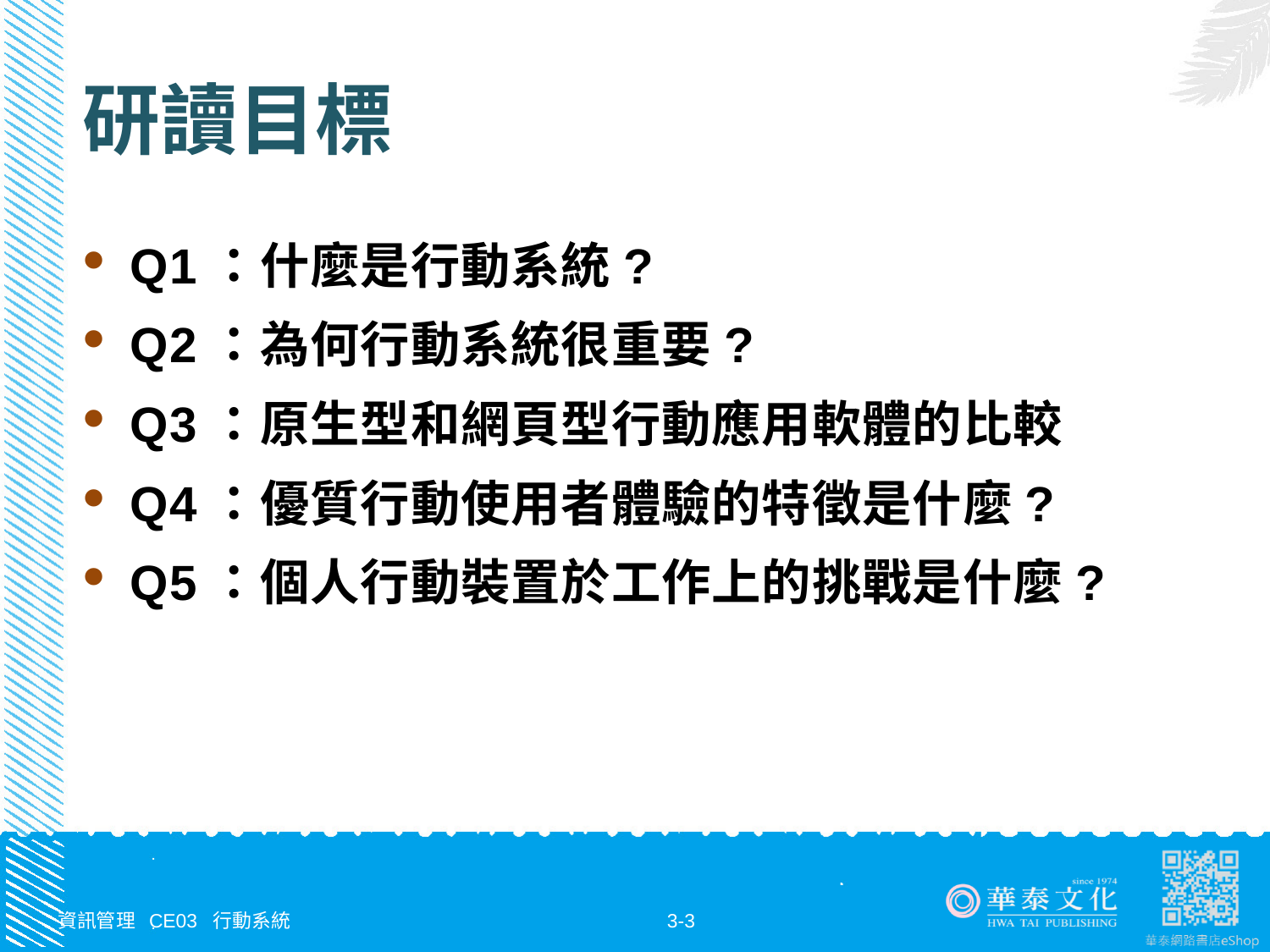

# 研讀目標
Q1：什麼是行動系統?
Q2：為何行動系統很重要?
Q3：原生型和網頁型行動應用軟體的比較
Q4：優質行動使用者體驗的特徵是什麼?
Q5：個人行動裝置於工作上的挑戰是什麼?
資訊管理  CE03  行動系統
3-3